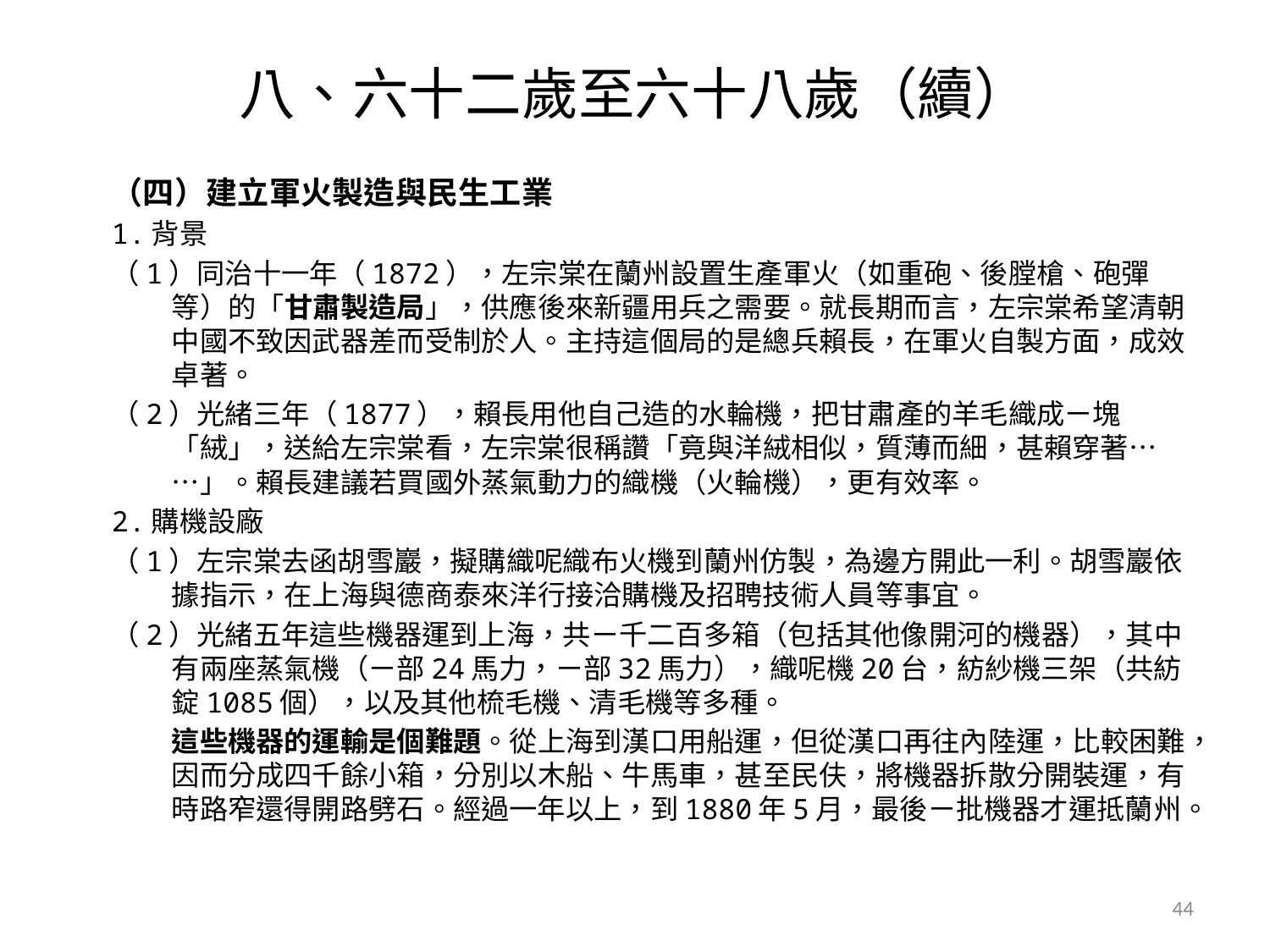

# 八、六十二歲至六十八歲（續）
（四）建立軍火製造與民生工業
1.背景
（1）同治十一年（1872），左宗棠在蘭州設置生產軍火（如重砲、後膛槍、砲彈等）的「甘肅製造局」，供應後來新疆用兵之需要。就長期而言，左宗棠希望清朝中國不致因武器差而受制於人。主持這個局的是總兵賴長，在軍火自製方面，成效卓著。
（2）光緒三年（1877），賴長用他自己造的水輪機，把甘肅產的羊毛織成ㄧ塊「絨」，送給左宗棠看，左宗棠很稱讚「竟與洋絨相似，質薄而細，甚賴穿著⋯⋯」。賴長建議若買國外蒸氣動力的織機（火輪機），更有效率。
2.購機設廠
（1）左宗棠去函胡雪巖，擬購織呢織布火機到蘭州仿製，為邊方開此一利。胡雪巖依據指示，在上海與德商泰來洋行接洽購機及招聘技術人員等事宜。
（2）光緒五年這些機器運到上海，共ㄧ千二百多箱（包括其他像開河的機器），其中有兩座蒸氣機（ㄧ部24馬力，ㄧ部32馬力），織呢機20台，紡紗機三架（共紡錠1085個），以及其他梳毛機、清毛機等多種。
這些機器的運輸是個難題。從上海到漢口用船運，但從漢口再往內陸運，比較困難，因而分成四千餘小箱，分別以木船、牛馬車，甚至民伕，將機器拆散分開裝運，有時路窄還得開路劈石。經過一年以上，到1880年5月，最後ㄧ批機器才運抵蘭州。

44